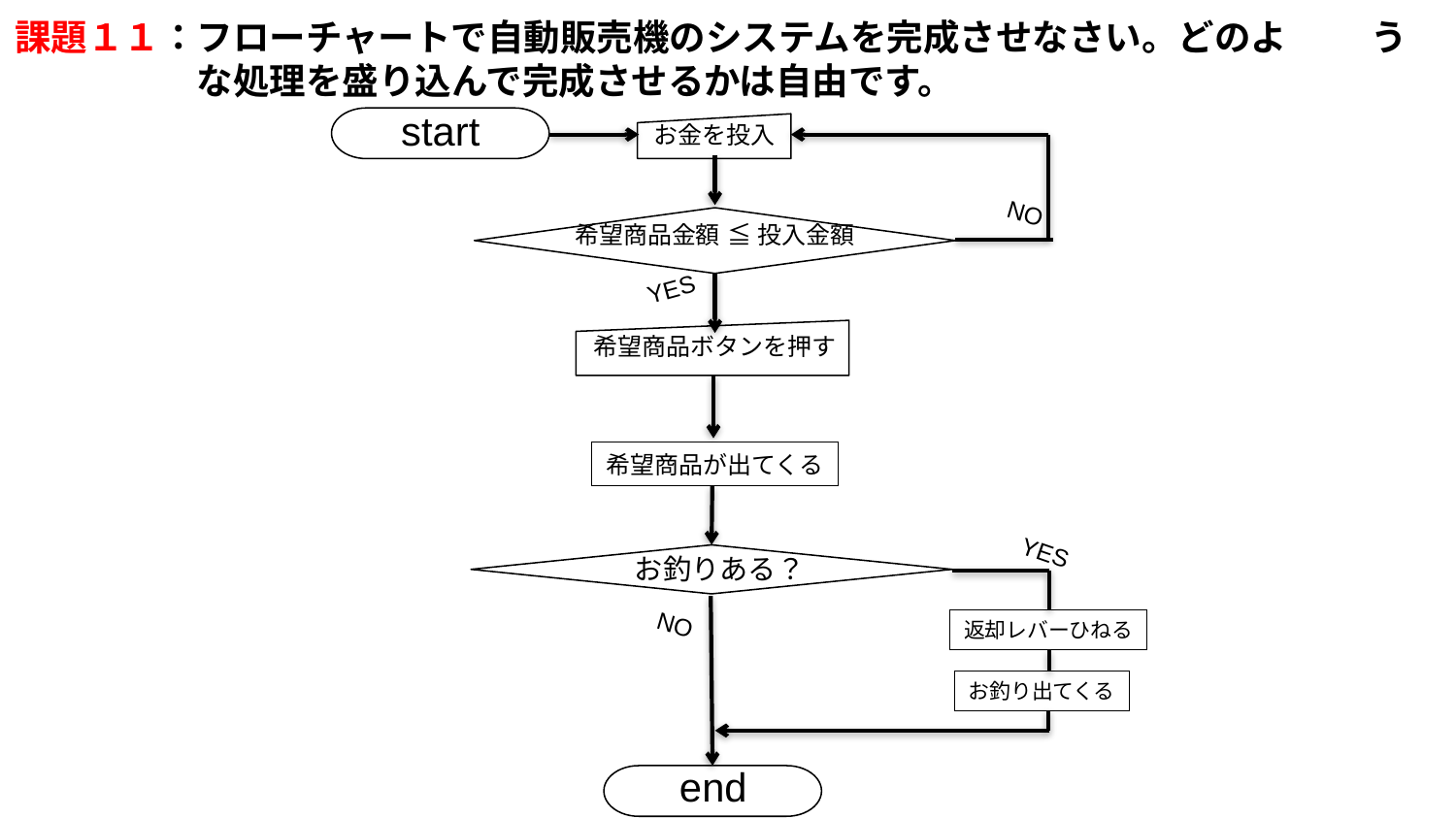

課題１１：フローチャートで自動販売機のシステムを完成させなさい。どのよ	　 う	　な処理を盛り込んで完成させるかは自由です。
start

お金を投入

NO

希望商品金額 ≦ 投入金額
YES

希望商品ボタンを押す
希望商品が出てくる
YES

お釣りある？
NO
返却レバーひねる
お釣り出てくる
end